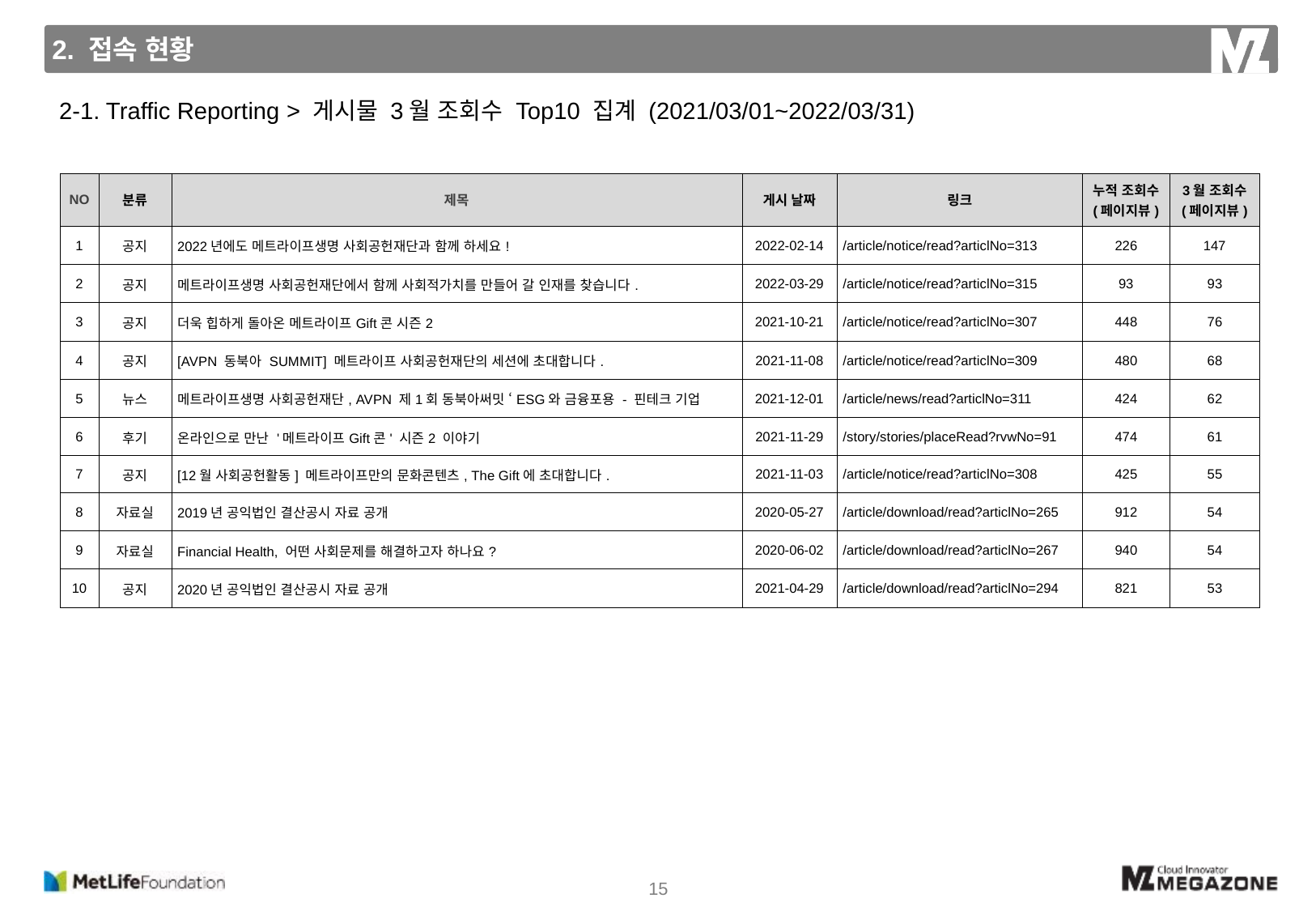

2. 접속 현황
2-1. Traffic Reporting > 게시물 3월 조회수 Top10 집계 (2021/03/01~2022/03/31)
| NO | 분류 | 제목 | 게시 날짜 | 링크 | 누적 조회수 (페이지뷰) | 3월 조회수 (페이지뷰) |
| --- | --- | --- | --- | --- | --- | --- |
| 1 | 공지 | 2022년에도 메트라이프생명 사회공헌재단과 함께 하세요! | 2022-02-14 | /article/notice/read?articlNo=313 | 226 | 147 |
| 2 | 공지 | 메트라이프생명 사회공헌재단에서 함께 사회적가치를 만들어 갈 인재를 찾습니다. | 2022-03-29 | /article/notice/read?articlNo=315 | 93 | 93 |
| 3 | 공지 | 더욱 힙하게 돌아온 메트라이프Gift콘 시즌2 | 2021-10-21 | /article/notice/read?articlNo=307 | 448 | 76 |
| 4 | 공지 | [AVPN 동북아 SUMMIT] 메트라이프 사회공헌재단의 세션에 초대합니다. | 2021-11-08 | /article/notice/read?articlNo=309 | 480 | 68 |
| 5 | 뉴스 | 메트라이프생명 사회공헌재단, AVPN 제1회 동북아써밋 ‘ESG와 금융포용 - 핀테크 기업 | 2021-12-01 | /article/news/read?articlNo=311 | 424 | 62 |
| 6 | 후기 | 온라인으로 만난 '메트라이프Gift콘' 시즌2 이야기 | 2021-11-29 | /story/stories/placeRead?rvwNo=91 | 474 | 61 |
| 7 | 공지 | [12월 사회공헌활동] 메트라이프만의 문화콘텐츠, The Gift에 초대합니다. | 2021-11-03 | /article/notice/read?articlNo=308 | 425 | 55 |
| 8 | 자료실 | 2019년 공익법인 결산공시 자료 공개 | 2020-05-27 | /article/download/read?articlNo=265 | 912 | 54 |
| 9 | 자료실 | Financial Health, 어떤 사회문제를 해결하고자 하나요? | 2020-06-02 | /article/download/read?articlNo=267 | 940 | 54 |
| 10 | 공지 | 2020년 공익법인 결산공시 자료 공개 | 2021-04-29 | /article/download/read?articlNo=294 | 821 | 53 |
15